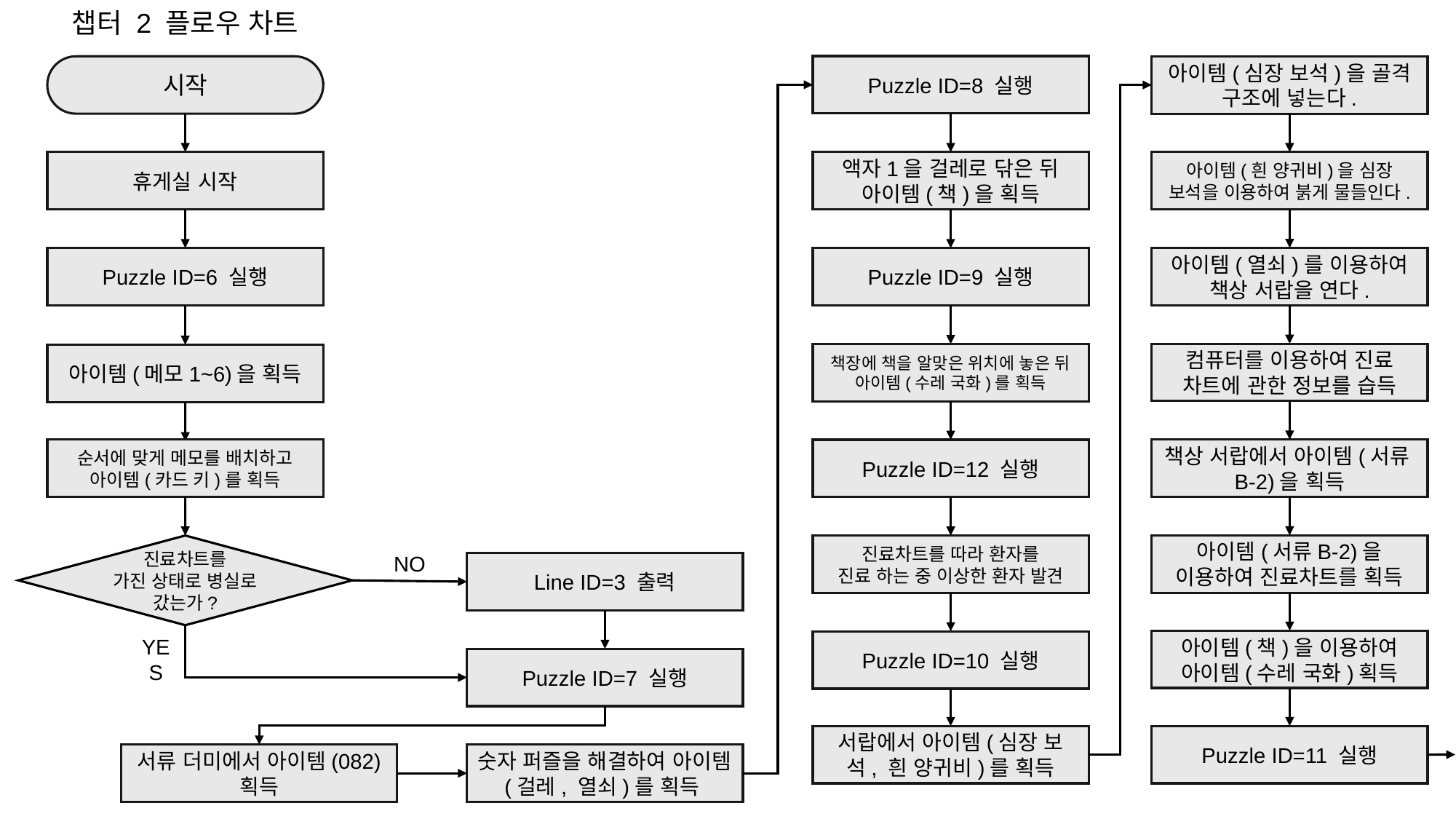

챕터 2 플로우 차트
Puzzle ID=8 실행
시작
아이템(심장 보석)을 골격 구조에 넣는다.
휴게실 시작
액자1을 걸레로 닦은 뒤 아이템(책)을 획득
아이템(흰 양귀비)을 심장 보석을 이용하여 붉게 물들인다.
아이템(열쇠)를 이용하여 책상 서랍을 연다.
Puzzle ID=6 실행
Puzzle ID=9 실행
컴퓨터를 이용하여 진료 차트에 관한 정보를 습득
책장에 책을 알맞은 위치에 놓은 뒤 아이템(수레 국화)를 획득
아이템(메모1~6)을 획득
순서에 맞게 메모를 배치하고 아이템(카드 키)를 획득
책상 서랍에서 아이템(서류B-2)을 획득
Puzzle ID=12 실행
아이템(서류B-2)을 이용하여 진료차트를 획득
진료차트를 따라 환자를
진료 하는 중 이상한 환자 발견
진료차트를
가진 상태로 병실로 갔는가?
NO
Line ID=3 출력
YES
아이템(책)을 이용하여 아이템(수레 국화)획득
Puzzle ID=10 실행
Puzzle ID=7 실행
서랍에서 아이템(심장 보석, 흰 양귀비)를 획득
Puzzle ID=11 실행
서류 더미에서 아이템(082) 획득
숫자 퍼즐을 해결하여 아이템(걸레, 열쇠)를 획득